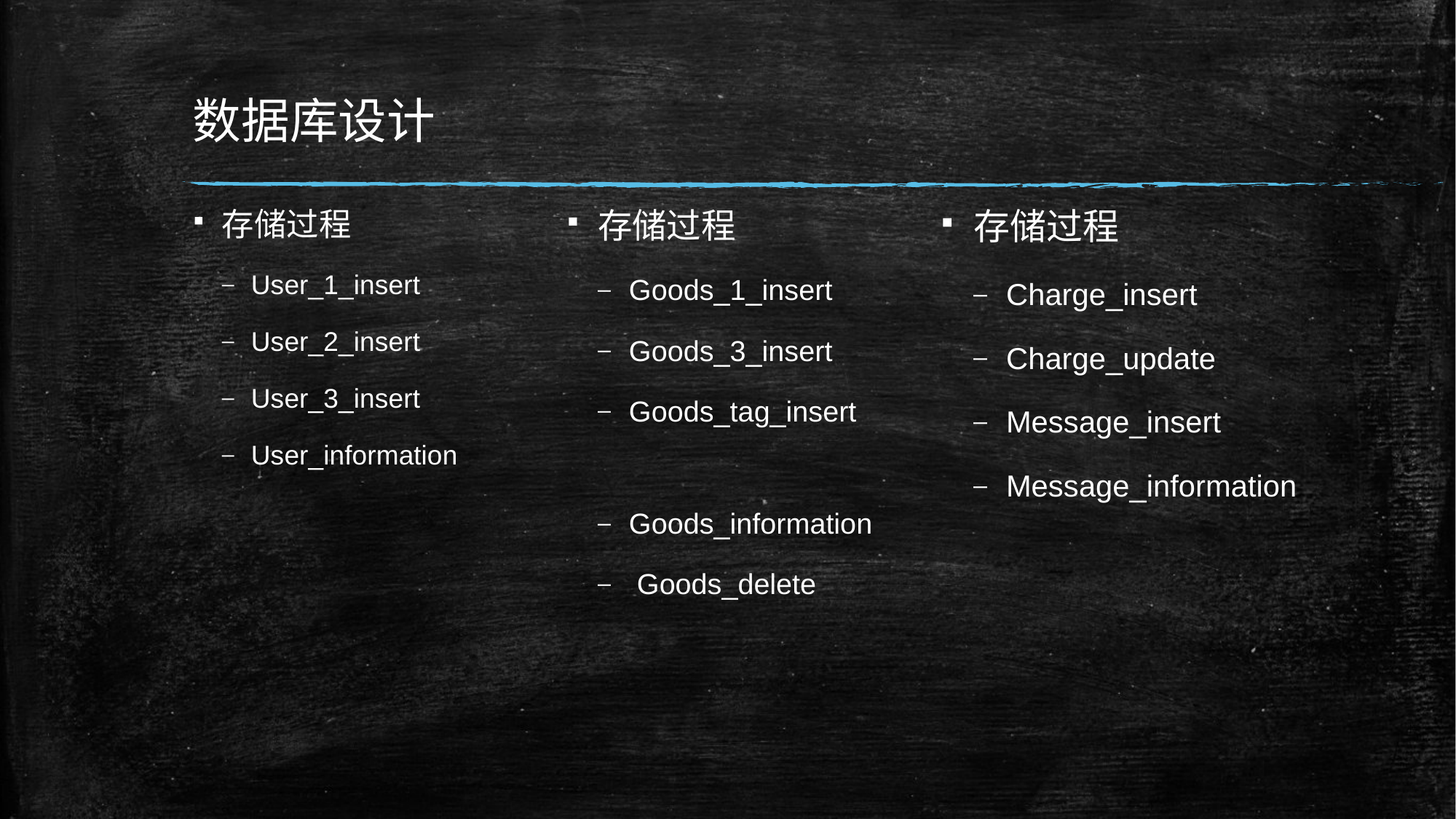

# 数据库设计
存储过程
User_1_insert
User_2_insert
User_3_insert
User_information

存储过程
Goods_1_insert
Goods_3_insert
Goods_tag_insert
Goods_information
 Goods_delete
存储过程
Charge_insert
Charge_update
Message_insert
Message_information